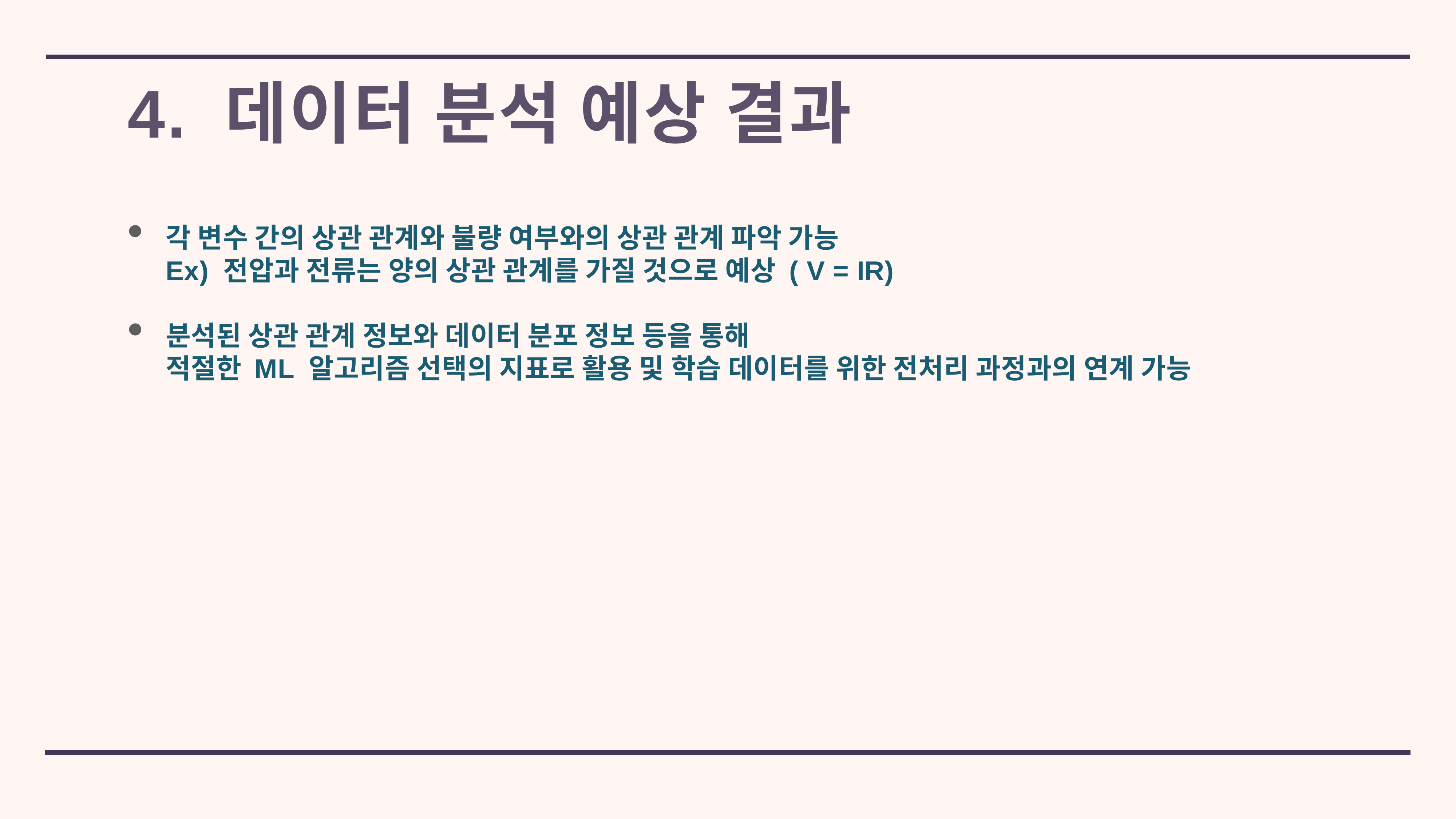

# 4. 데이터 분석 예상 결과
각 변수 간의 상관 관계와 불량 여부와의 상관 관계 파악 가능
Ex) 전압과 전류는 양의 상관 관계를 가질 것으로 예상 ( V = IR)
분석된 상관 관계 정보와 데이터 분포 정보 등을 통해
적절한 ML 알고리즘 선택의 지표로 활용 및 학습 데이터를 위한 전처리 과정과의 연계 가능